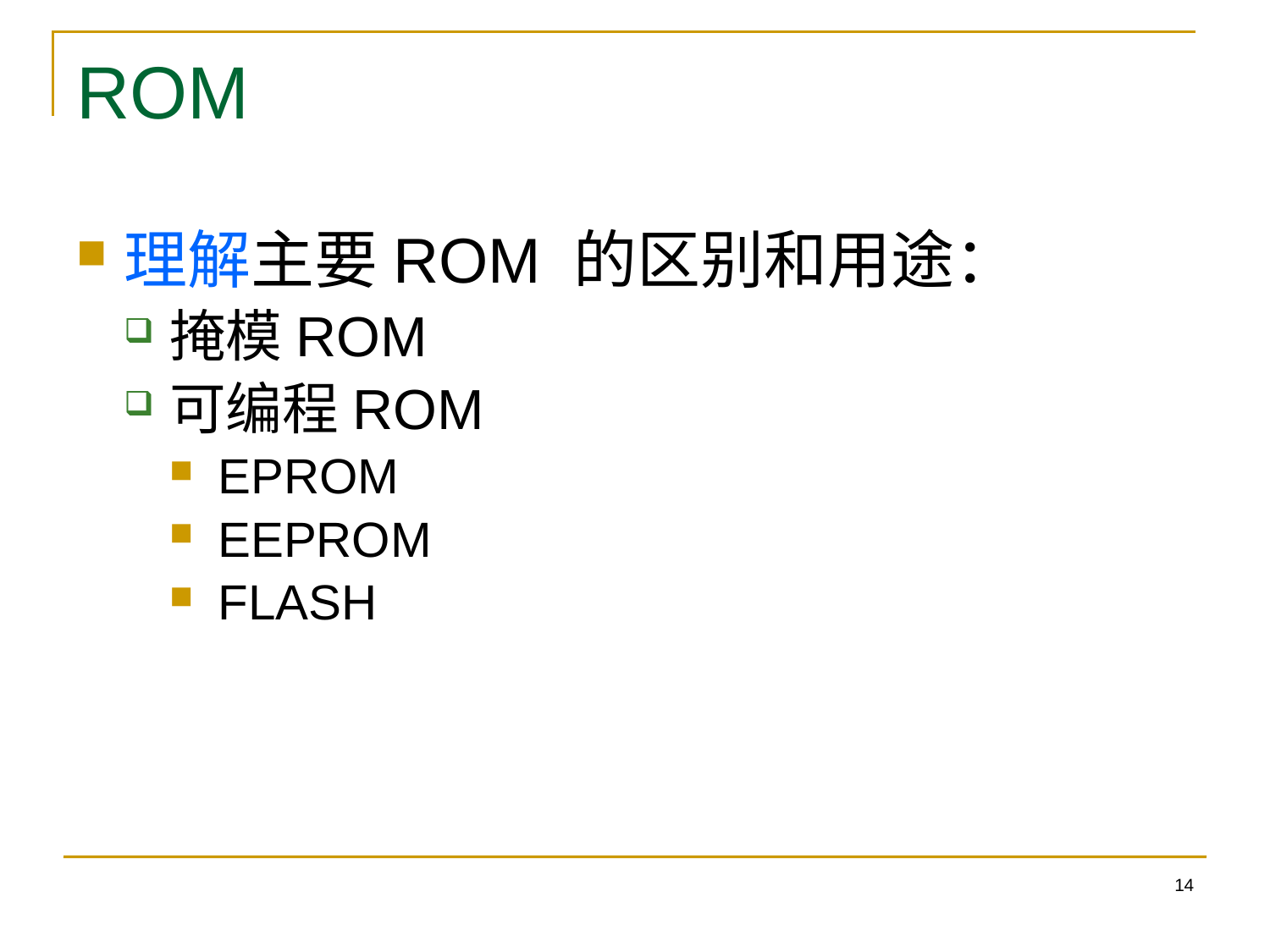

ROM
理解主要ROM 的区别和用途：
掩模ROM
可编程ROM
EPROM
EEPROM
FLASH
14